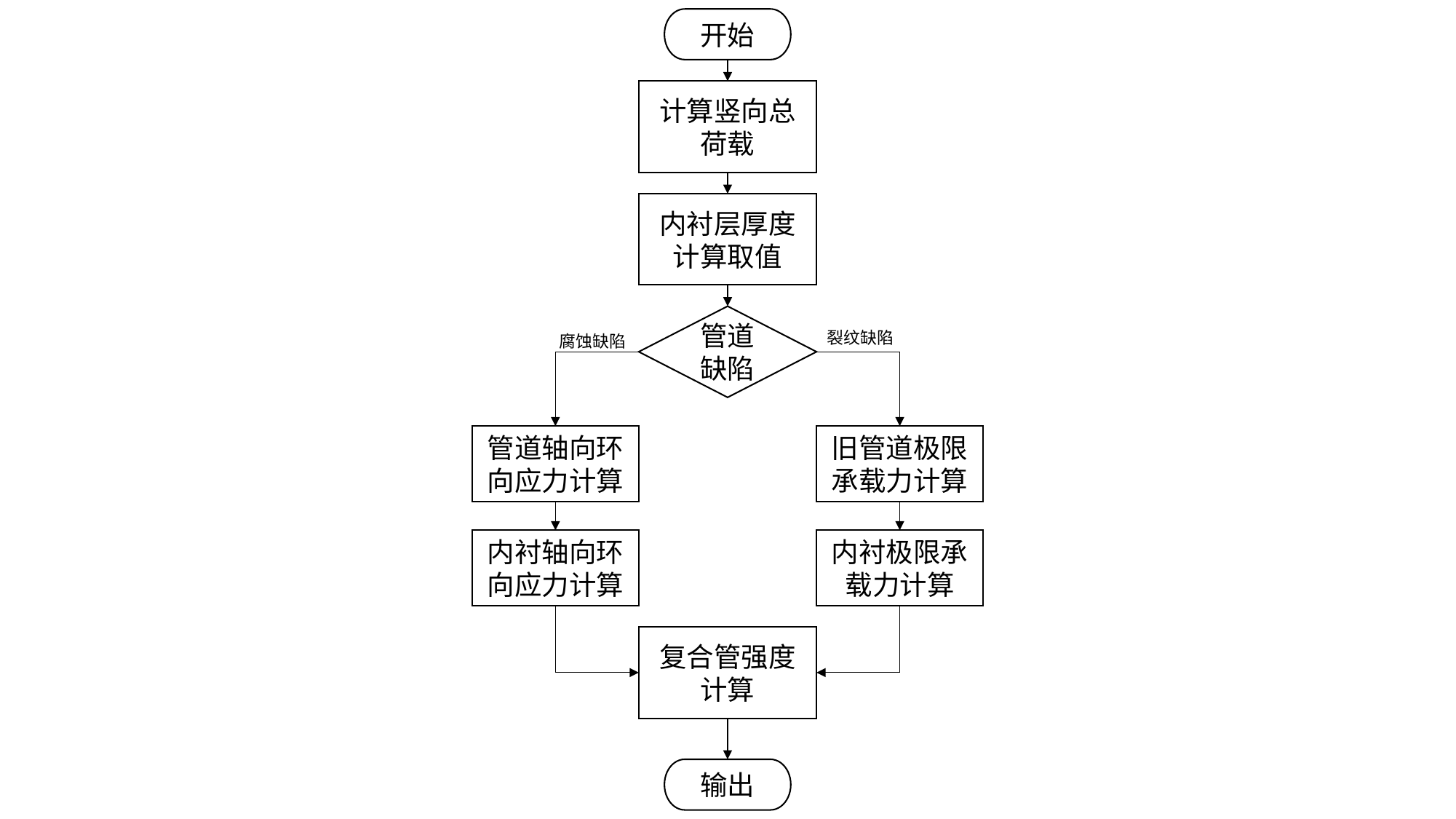

开始
计算竖向总荷载
内衬层厚度计算取值
管道缺陷
裂纹缺陷
腐蚀缺陷
旧管道极限承载力计算
管道轴向环向应力计算
内衬轴向环向应力计算
内衬极限承载力计算
复合管强度计算
输出